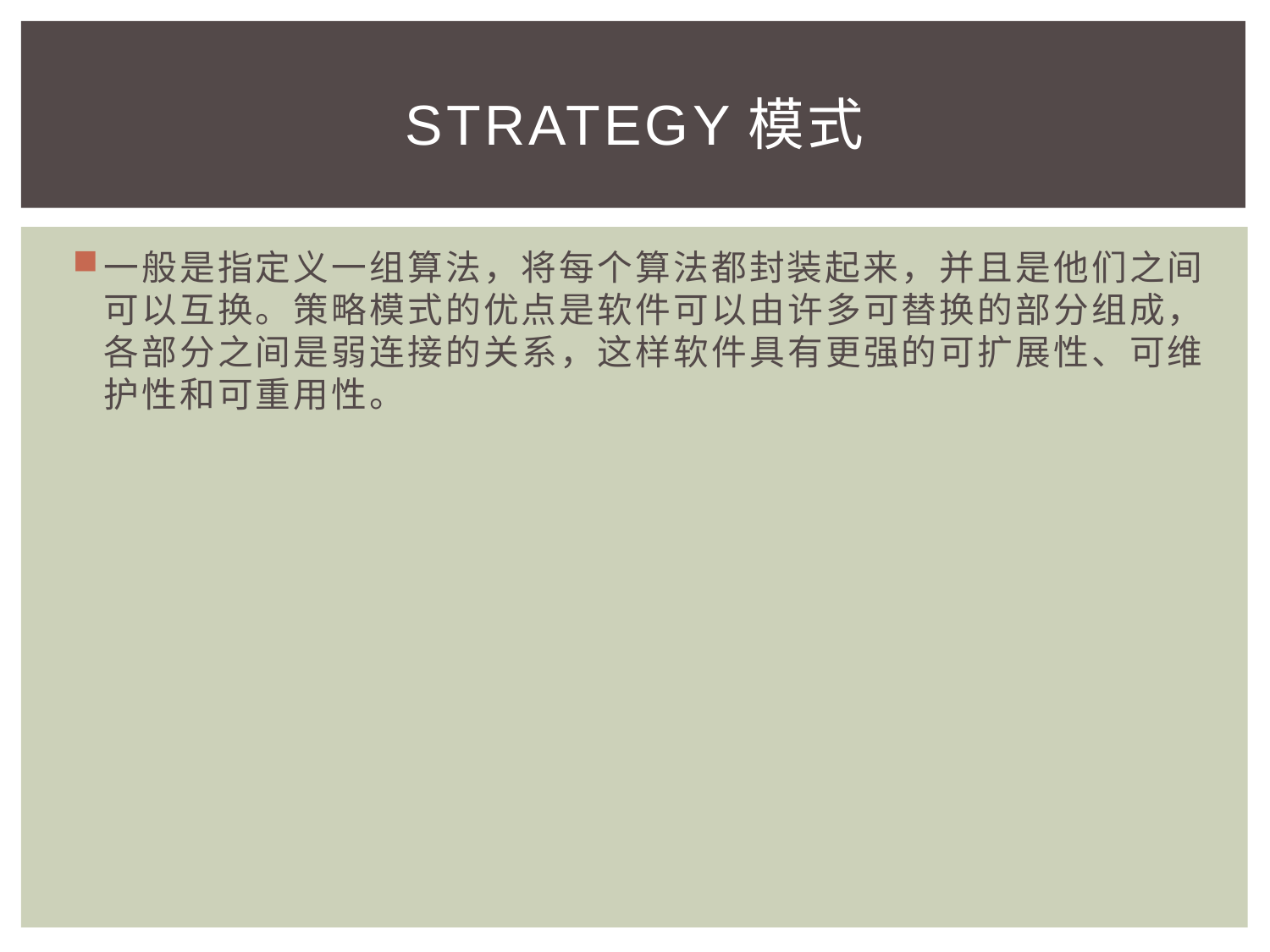

# STRATEGY模式
一般是指定义一组算法，将每个算法都封装起来，并且是他们之间可以互换。策略模式的优点是软件可以由许多可替换的部分组成，各部分之间是弱连接的关系，这样软件具有更强的可扩展性、可维护性和可重用性。